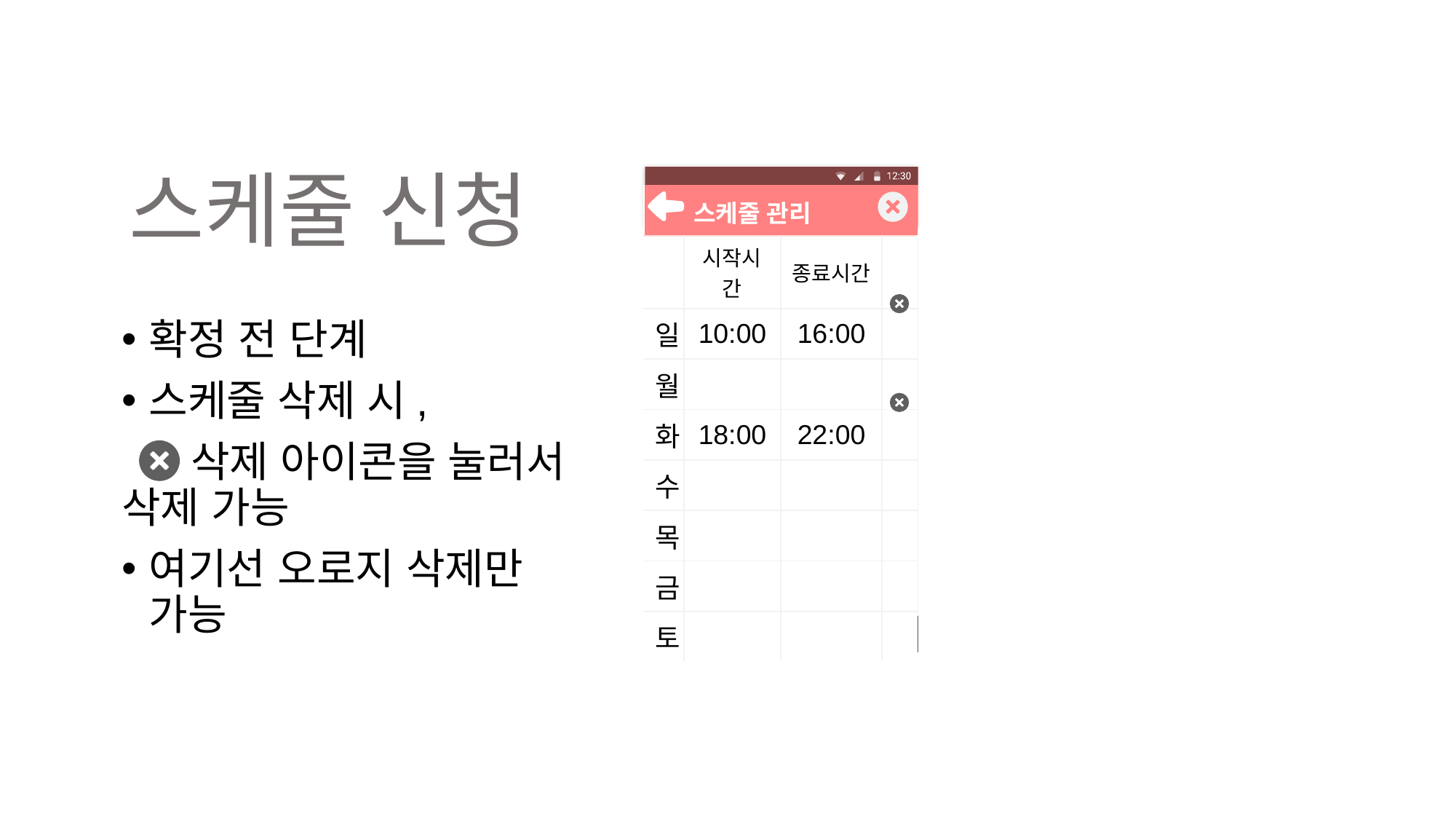

스케줄 신청

| 스케줄 관리 |  |  |  |
| --- | --- | --- | --- |
|  | 시작시간 | 종료시간 |  |
| 일 | 10:00 | 16:00 |  |
| 월 |  |  |  |
| 화 | 18:00 | 22:00 |  |
| 수 |  |  |  |
| 목 |  |  |  |
| 금 |  |  |  |
| 토 |  |  |  |

확정 전 단계
스케줄 삭제 시,
     삭제 아이콘을 눌러서 삭제 가능
여기선 오로지 삭제만 가능